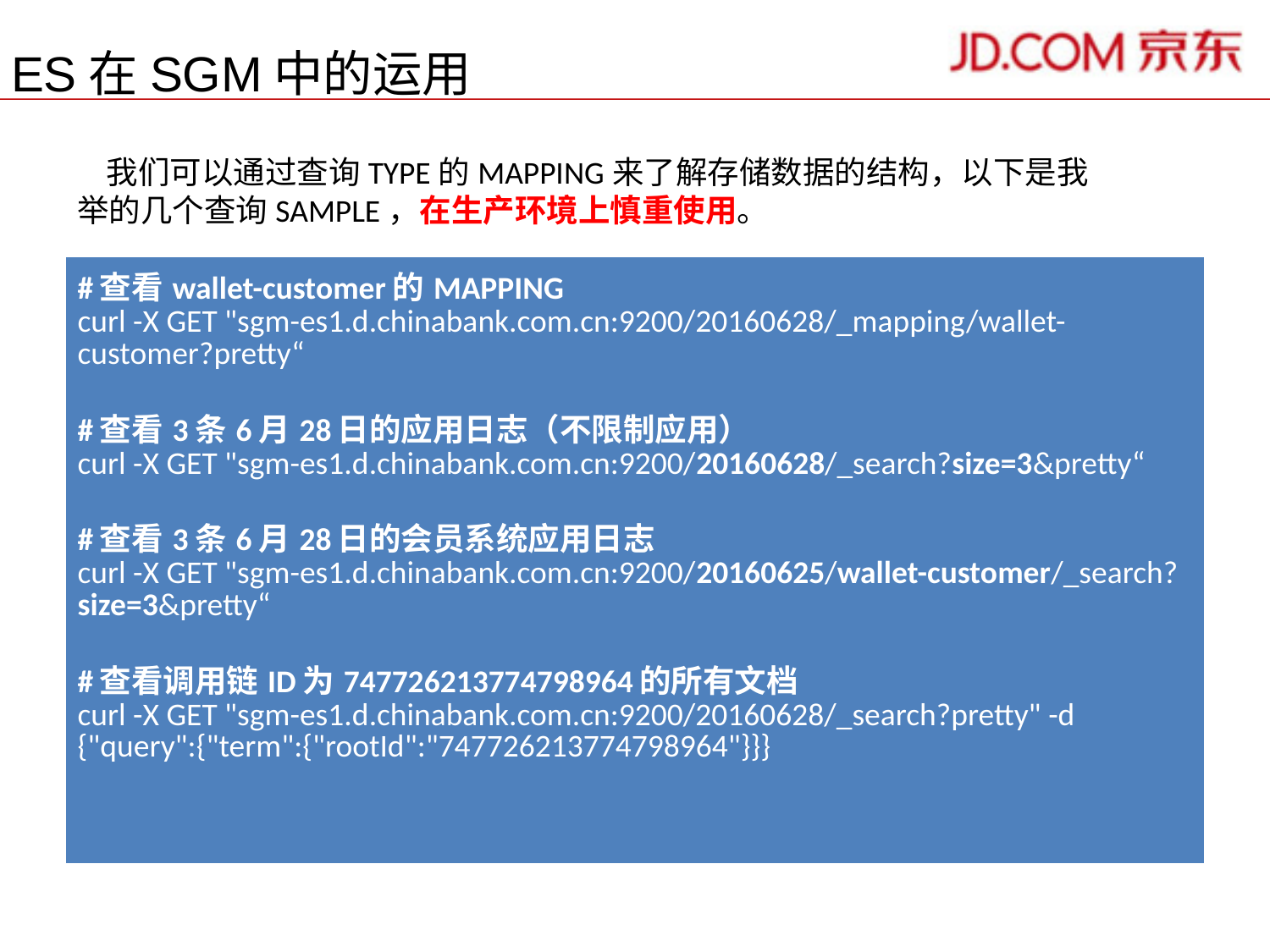

ES在SGM中的运用
   我们可以通过查询TYPE的MAPPING来了解存储数据的结构，以下是我举的几个查询SAMPLE，在生产环境上慎重使用。

| #查看wallet-customer的MAPPING curl -X GET "sgm-es1.d.chinabank.com.cn:9200/20160628/\_mapping/wallet-customer?pretty“ #查看3条6月28日的应用日志（不限制应用） curl -X GET "sgm-es1.d.chinabank.com.cn:9200/20160628/\_search?size=3&pretty“ #查看3条6月28日的会员系统应用日志 curl -X GET "sgm-es1.d.chinabank.com.cn:9200/20160625/wallet-customer/\_search?size=3&pretty“ #查看调用链ID为747726213774798964的所有文档 curl -X GET "sgm-es1.d.chinabank.com.cn:9200/20160628/\_search?pretty" -d {"query":{"term":{"rootId":"747726213774798964"}}} |
| --- |